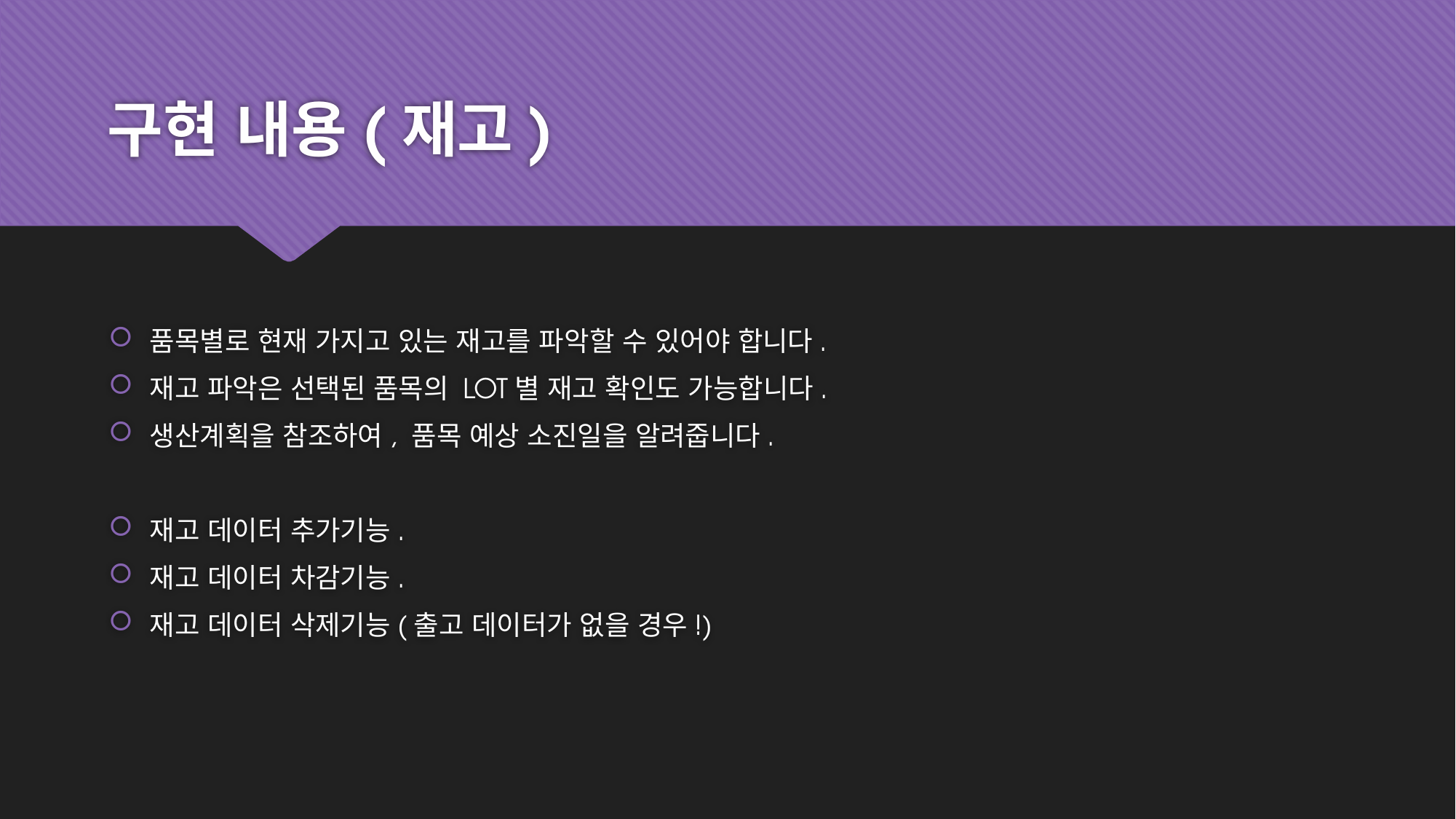

# 구현 내용(재고)
품목별로 현재 가지고 있는 재고를 파악할 수 있어야 합니다.
재고 파악은 선택된 품목의 LOT별 재고 확인도 가능합니다.
생산계획을 참조하여, 품목 예상 소진일을 알려줍니다.

재고 데이터 추가기능.
재고 데이터 차감기능.
재고 데이터 삭제기능(출고 데이터가 없을 경우!)